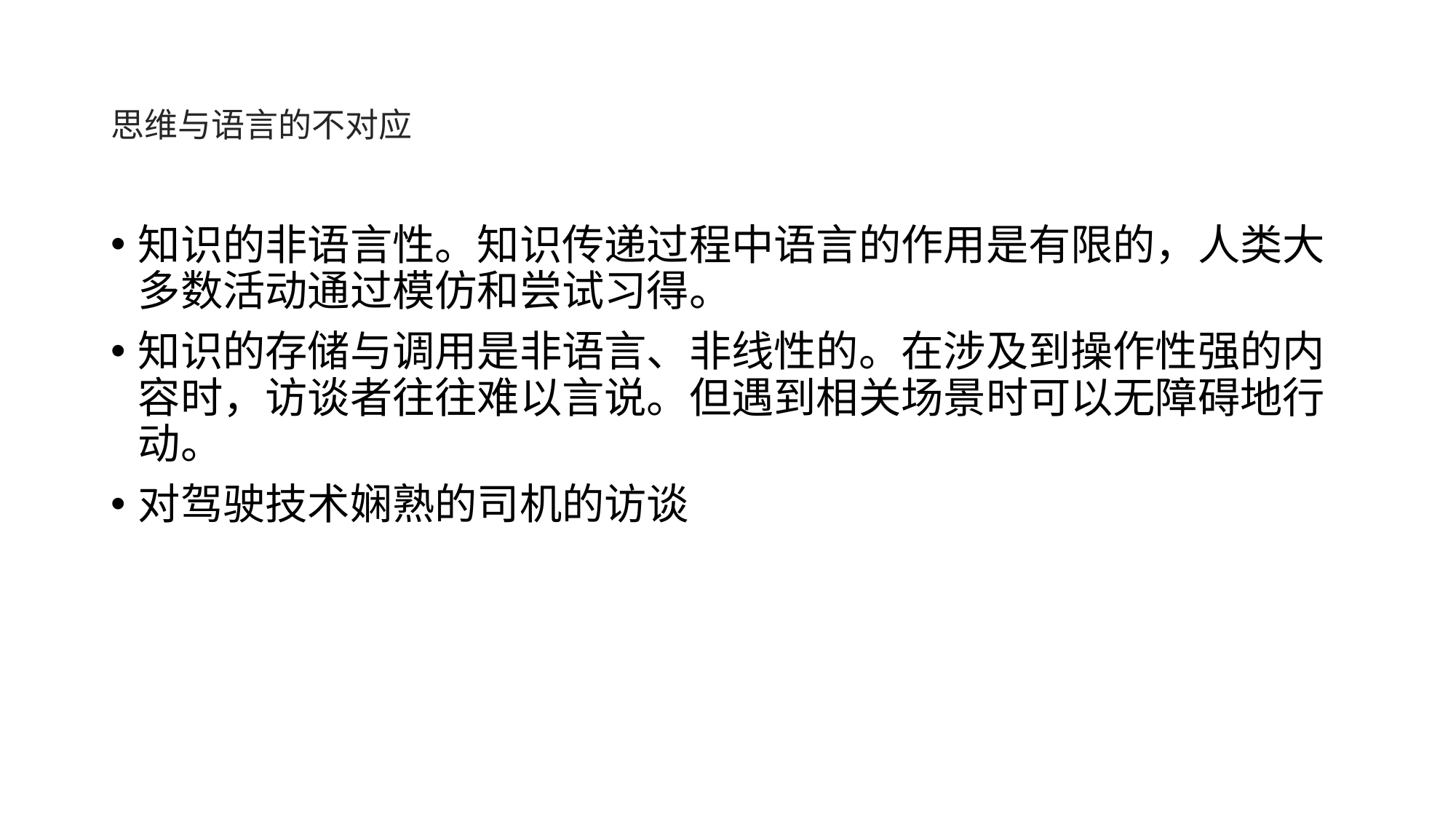

# 思维与语言的不对应
知识的非语言性。知识传递过程中语言的作用是有限的，人类大多数活动通过模仿和尝试习得。
知识的存储与调用是非语言、非线性的。在涉及到操作性强的内容时，访谈者往往难以言说。但遇到相关场景时可以无障碍地行动。
对驾驶技术娴熟的司机的访谈